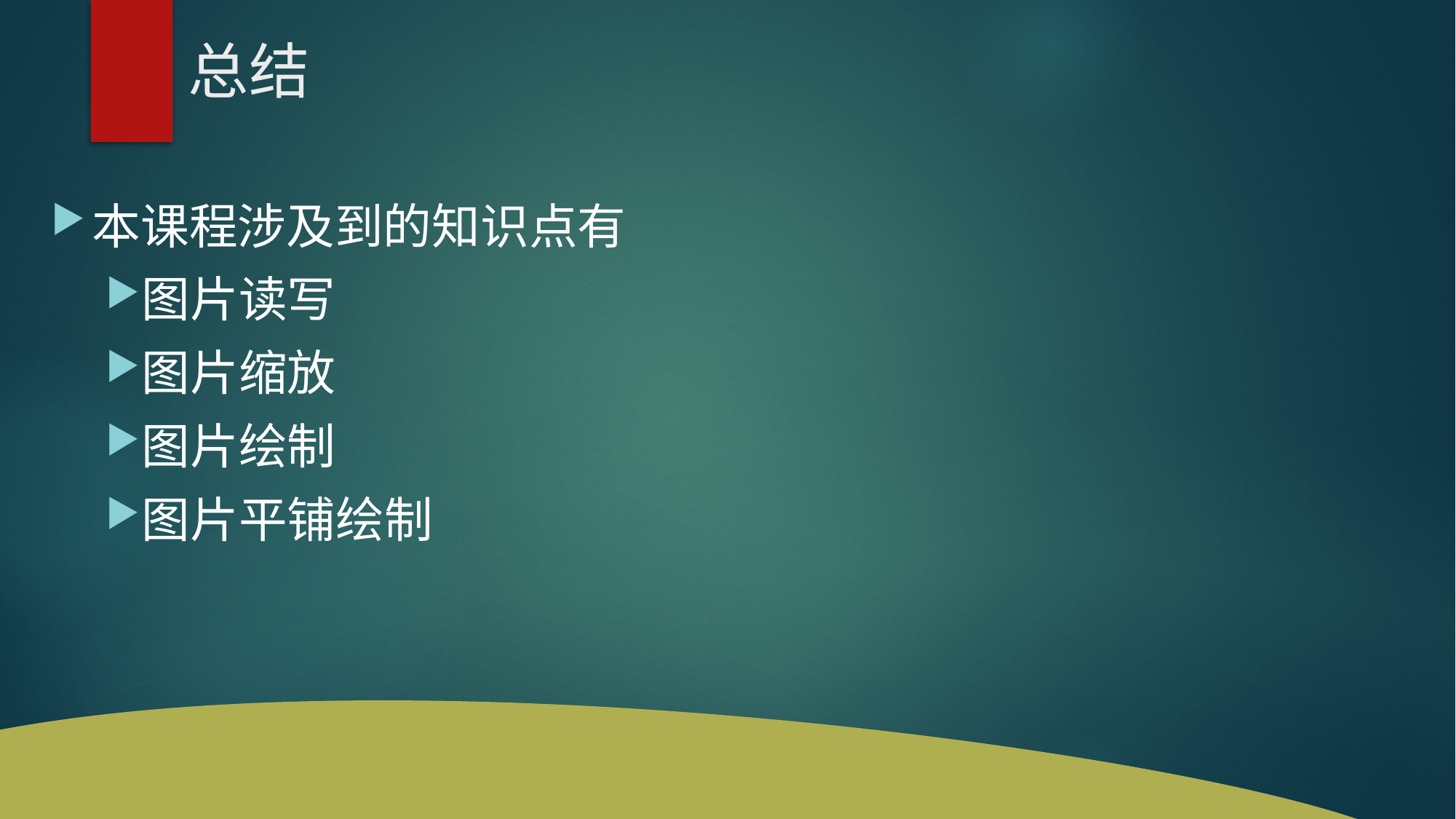

# 总结
本课程涉及到的知识点有
图片读写
图片缩放
图片绘制
图片平铺绘制